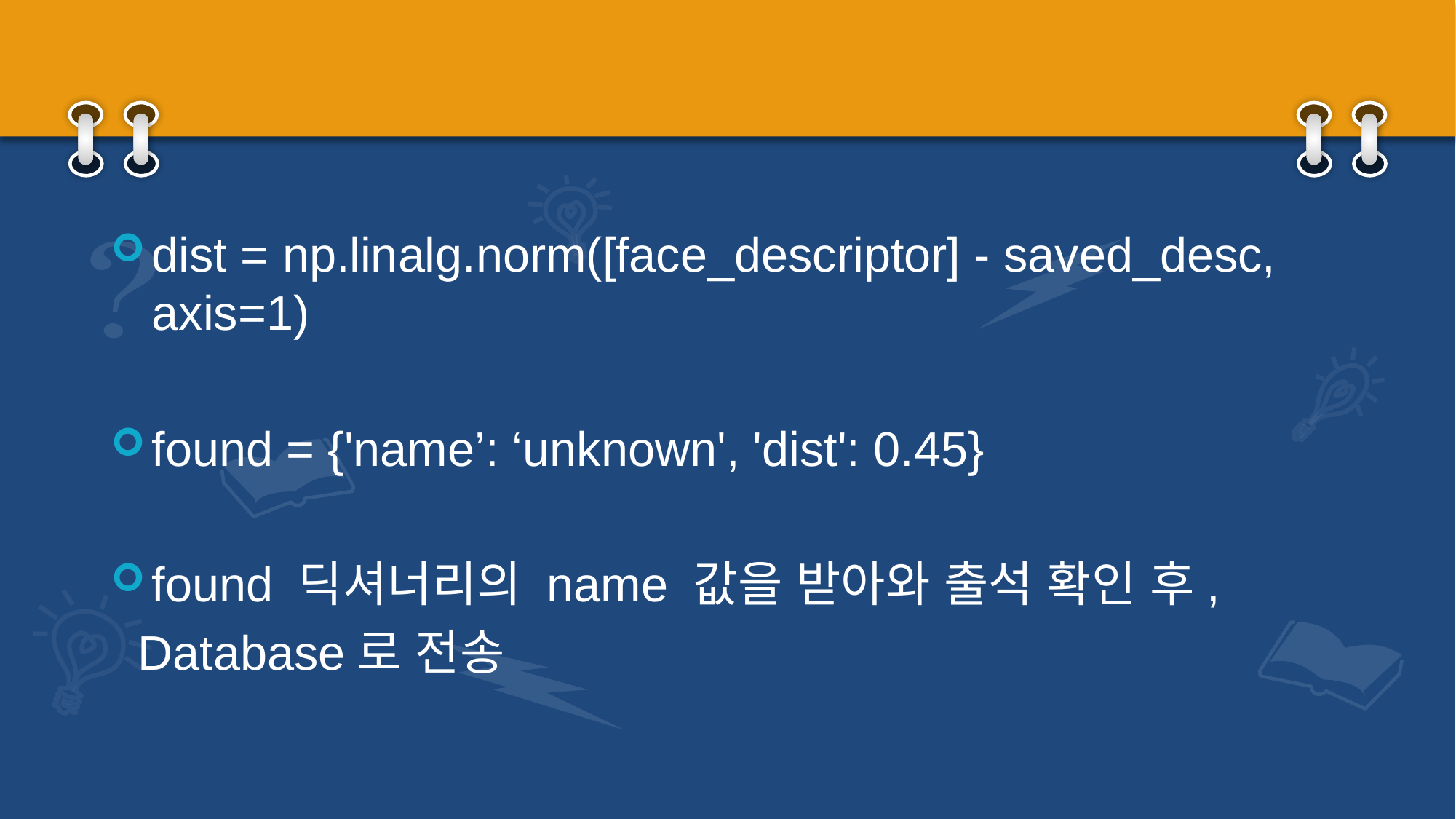

dist = np.linalg.norm([face_descriptor] - saved_desc, axis=1)

found = {'name’: ‘unknown', 'dist': 0.45}

found 딕셔너리의 name 값을 받아와 출석 확인 후,
  Database로 전송